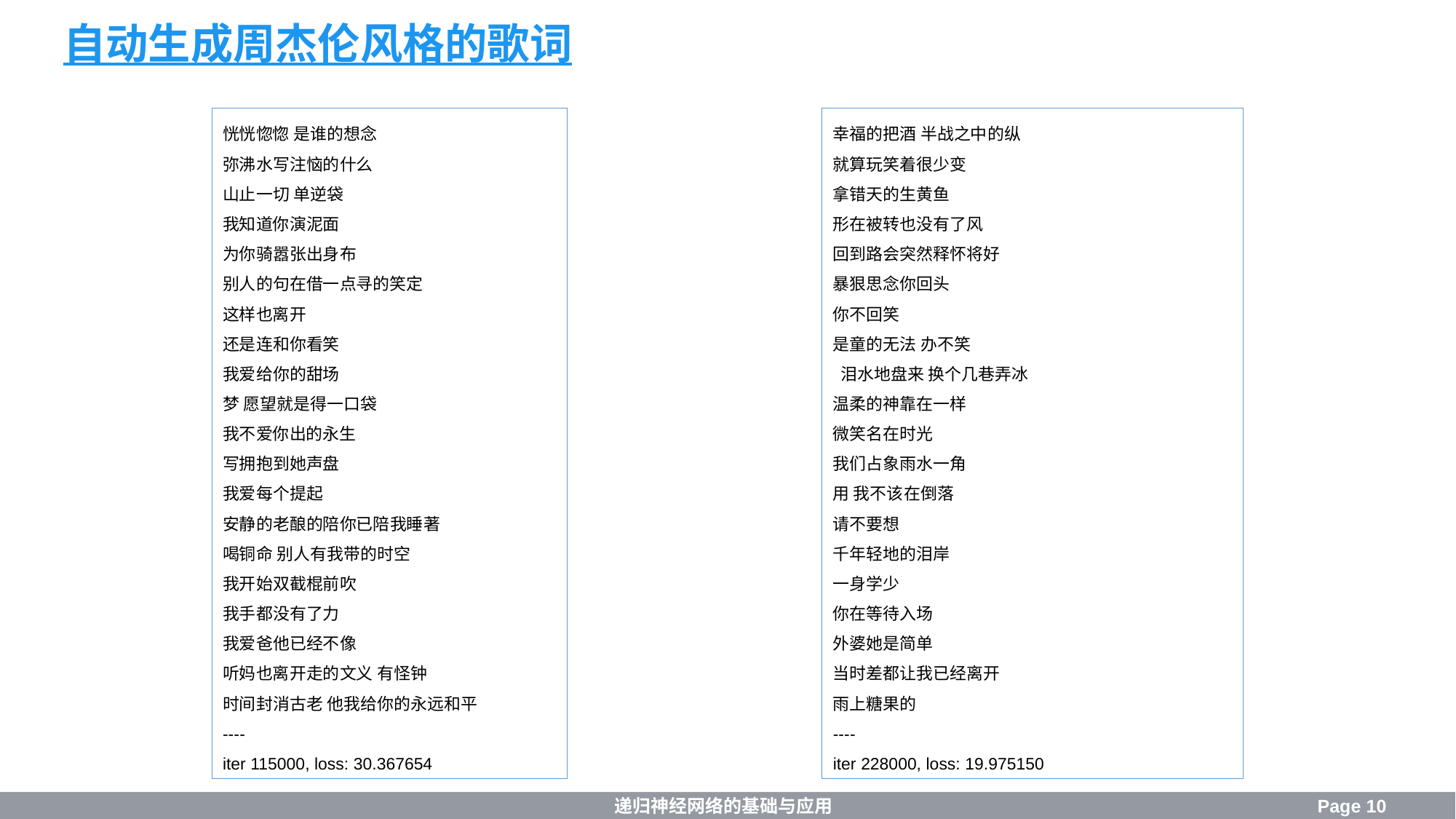

# 自动生成周杰伦风格的歌词
恍恍惚惚 是谁的想念
弥沸水写注恼的什么
山止一切 单逆袋
我知道你演泥面
为你骑嚣张出身布
别人的句在借一点寻的笑定
这样也离开
还是连和你看笑
我爱给你的甜场
梦 愿望就是得一口袋
我不爱你出的永生
写拥抱到她声盘
我爱每个提起
安静的老酿的陪你已陪我睡著
喝铜命 别人有我带的时空
我开始双截棍前吹
我手都没有了力
我爱爸他已经不像
听妈也离开走的文义 有怪钟
时间封消古老 他我给你的永远和平
----
iter 115000, loss: 30.367654
幸福的把酒 半战之中的纵
就算玩笑着很少变
拿错天的生黄鱼
形在被转也没有了风
回到路会突然释怀将好
暴狠思念你回头
你不回笑
是童的无法 办不笑
 泪水地盘来 换个几巷弄冰
温柔的神靠在一样
微笑名在时光
我们占象雨水一角
用 我不该在倒落
请不要想
千年轻地的泪岸
一身学少
你在等待入场
外婆她是简单
当时差都让我已经离开
雨上糖果的
----
iter 228000, loss: 19.975150
递归神经网络的基础与应用
Page 10